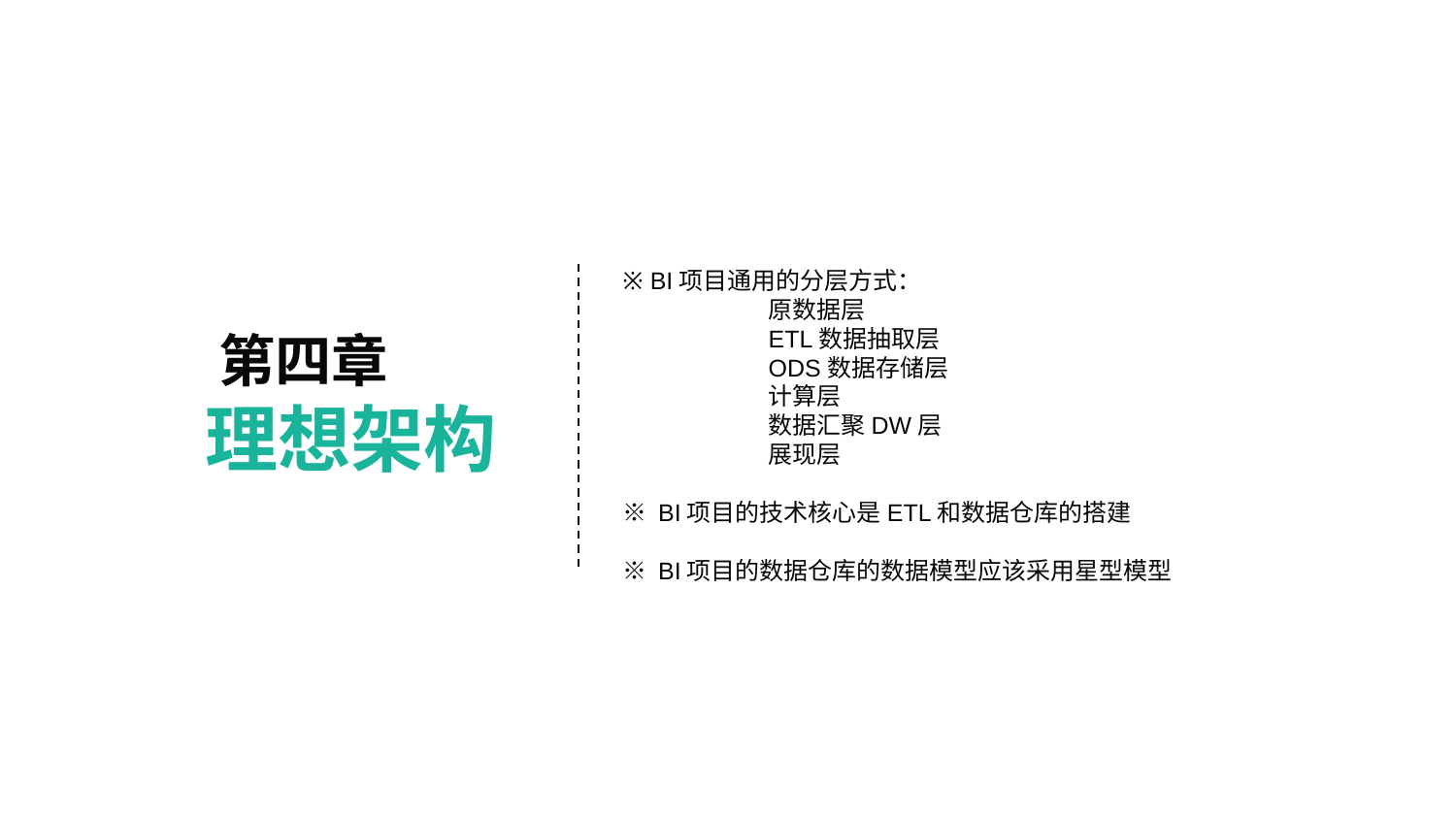

※ BI项目通用的分层方式：
	原数据层
	ETL数据抽取层
	ODS数据存储层
	计算层
	数据汇聚DW层
	展现层
※ BI项目的技术核心是ETL和数据仓库的搭建
※ BI项目的数据仓库的数据模型应该采用星型模型
 第四章
理想架构